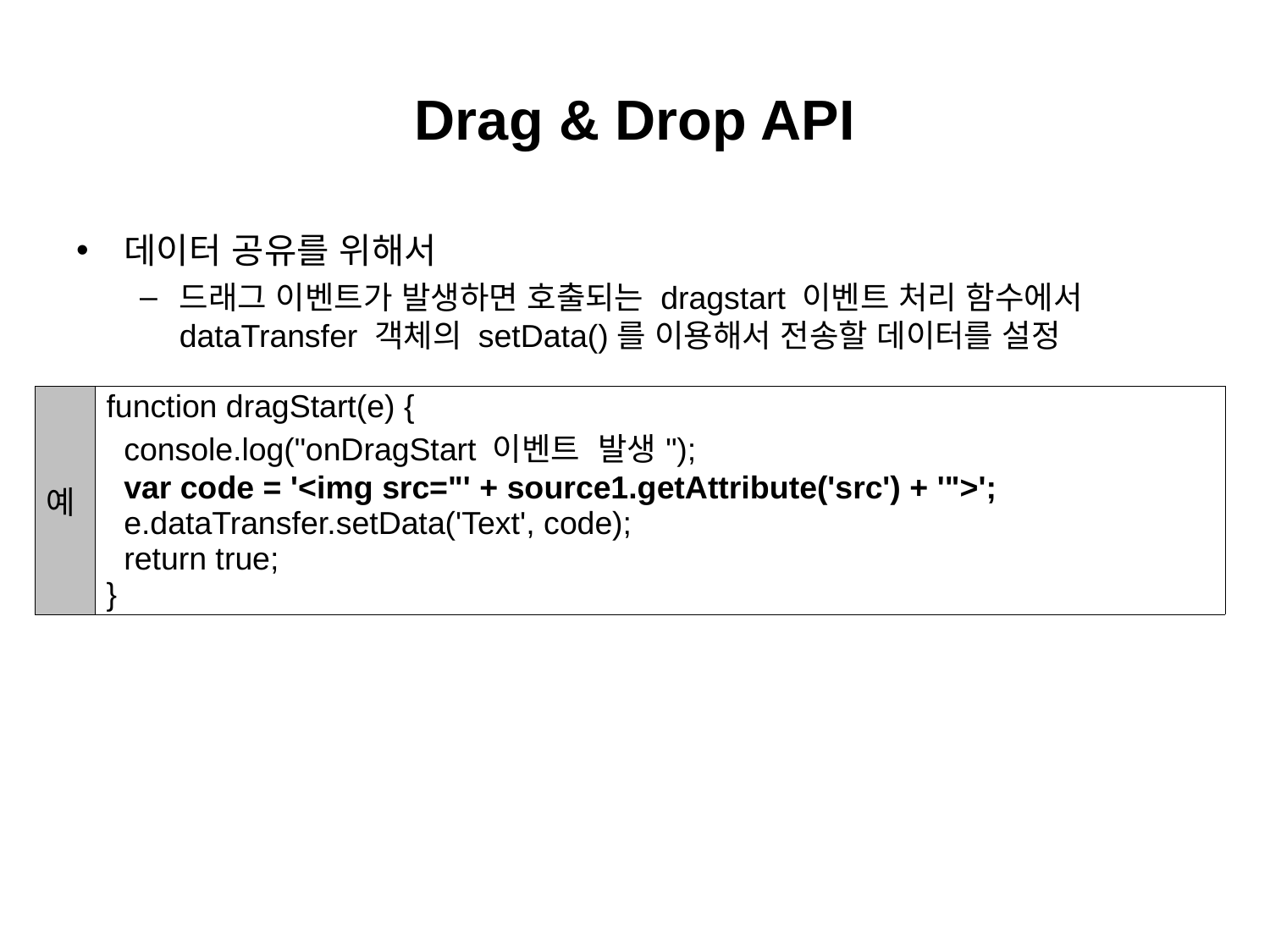

# Drag & Drop API
데이터 공유를 위해서
드래그 이벤트가 발생하면 호출되는 dragstart 이벤트 처리 함수에서 dataTransfer 객체의 setData()를 이용해서 전송할 데이터를 설정

| 예 | function dragStart(e) { console.log("onDragStart 이벤트 발생"); var code = '<img src="' + source1.getAttribute('src') + '">'; e.dataTransfer.setData('Text', code); return true; } |
| --- | --- |